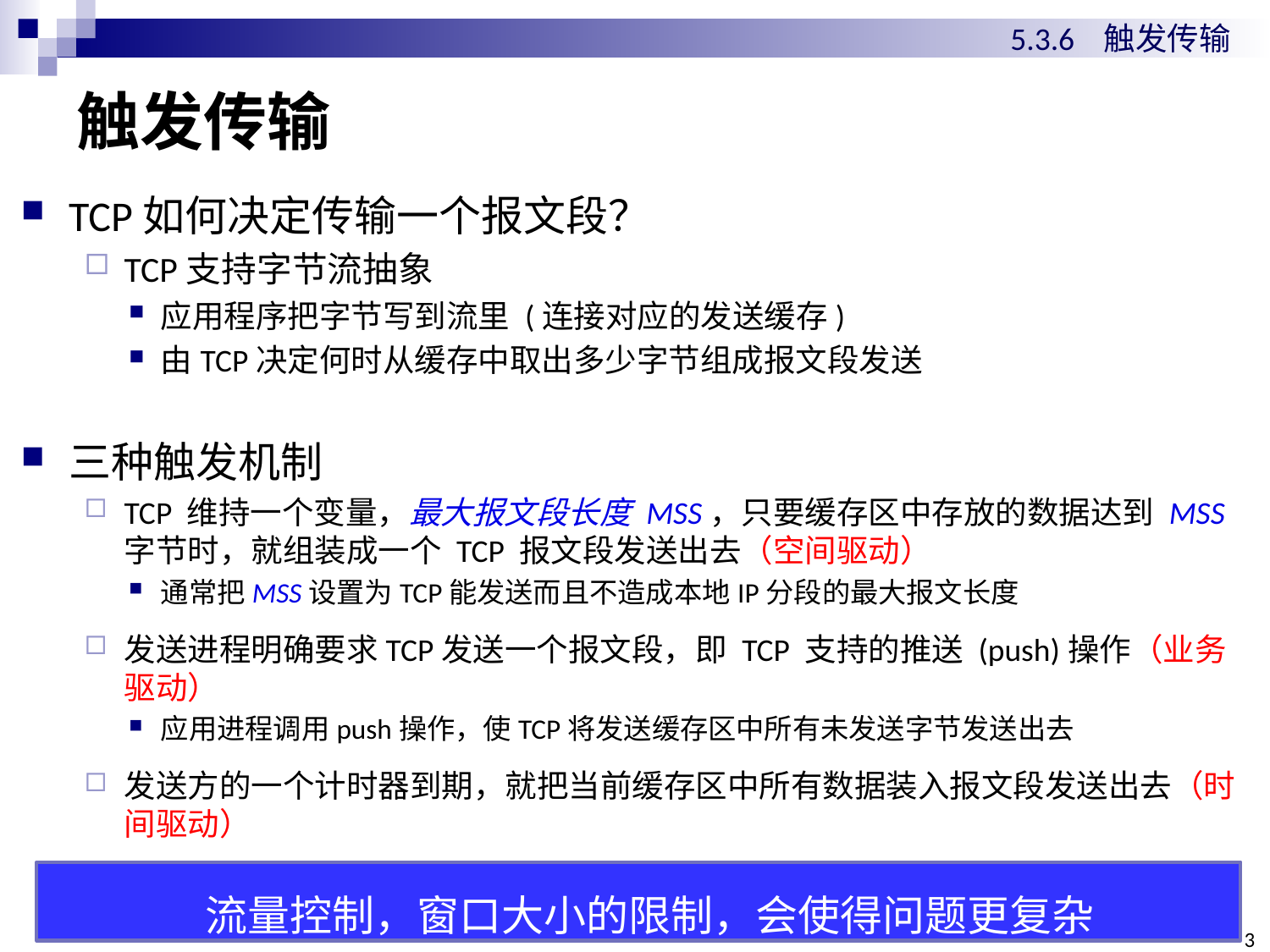

5.3.6   触发传输
# 触发传输
TCP如何决定传输一个报文段？
TCP支持字节流抽象
应用程序把字节写到流里 (连接对应的发送缓存)
由TCP决定何时从缓存中取出多少字节组成报文段发送
三种触发机制
TCP 维持一个变量，最大报文段长度 MSS，只要缓存区中存放的数据达到 MSS 字节时，就组装成一个 TCP 报文段发送出去（空间驱动）
通常把MSS设置为TCP能发送而且不造成本地IP分段的最大报文长度
发送进程明确要求TCP发送一个报文段，即 TCP 支持的推送 (push)操作（业务驱动）
应用进程调用push操作，使TCP将发送缓存区中所有未发送字节发送出去
发送方的一个计时器到期，就把当前缓存区中所有数据装入报文段发送出去（时间驱动）
流量控制，窗口大小的限制，会使得问题更复杂
3